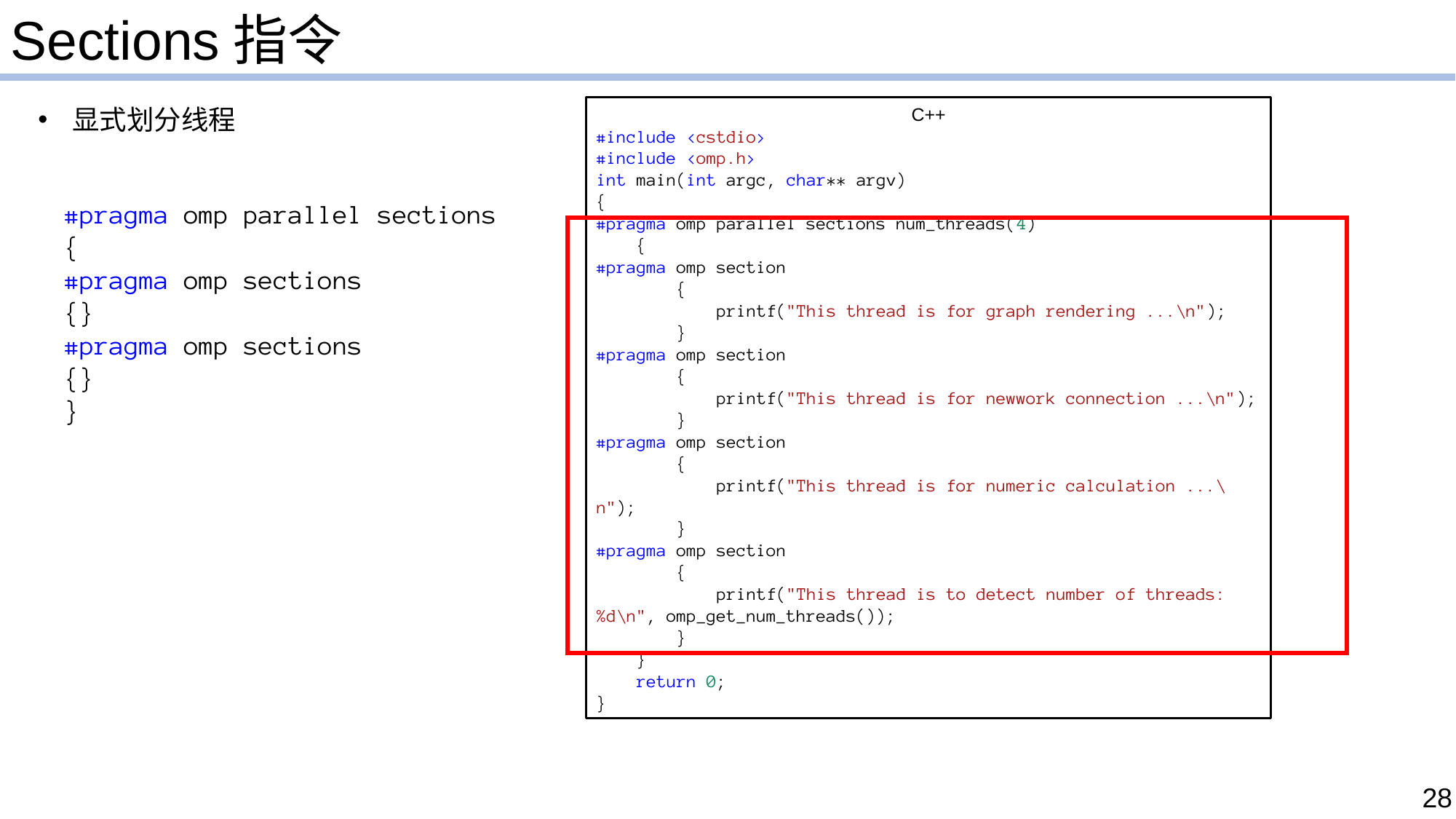

Sections指令
C++
#include <cstdio>
#include <omp.h>
int main(int argc, char** argv)
{
#pragma omp parallel sections num_threads(4)
    {
#pragma omp section
        {
            printf("This thread is for graph rendering ...\n");
        }
#pragma omp section
        {
            printf("This thread is for newwork connection ...\n");
        }
#pragma omp section
        {
            printf("This thread is for numeric calculation ...\n");
        }
#pragma omp section
        {
            printf("This thread is to detect number of threads: %d\n", omp_get_num_threads());
        }
    }
    return 0;
}
显式划分线程
#pragma omp parallel sections
{
#pragma omp sections
{}
#pragma omp sections
{}
}

28